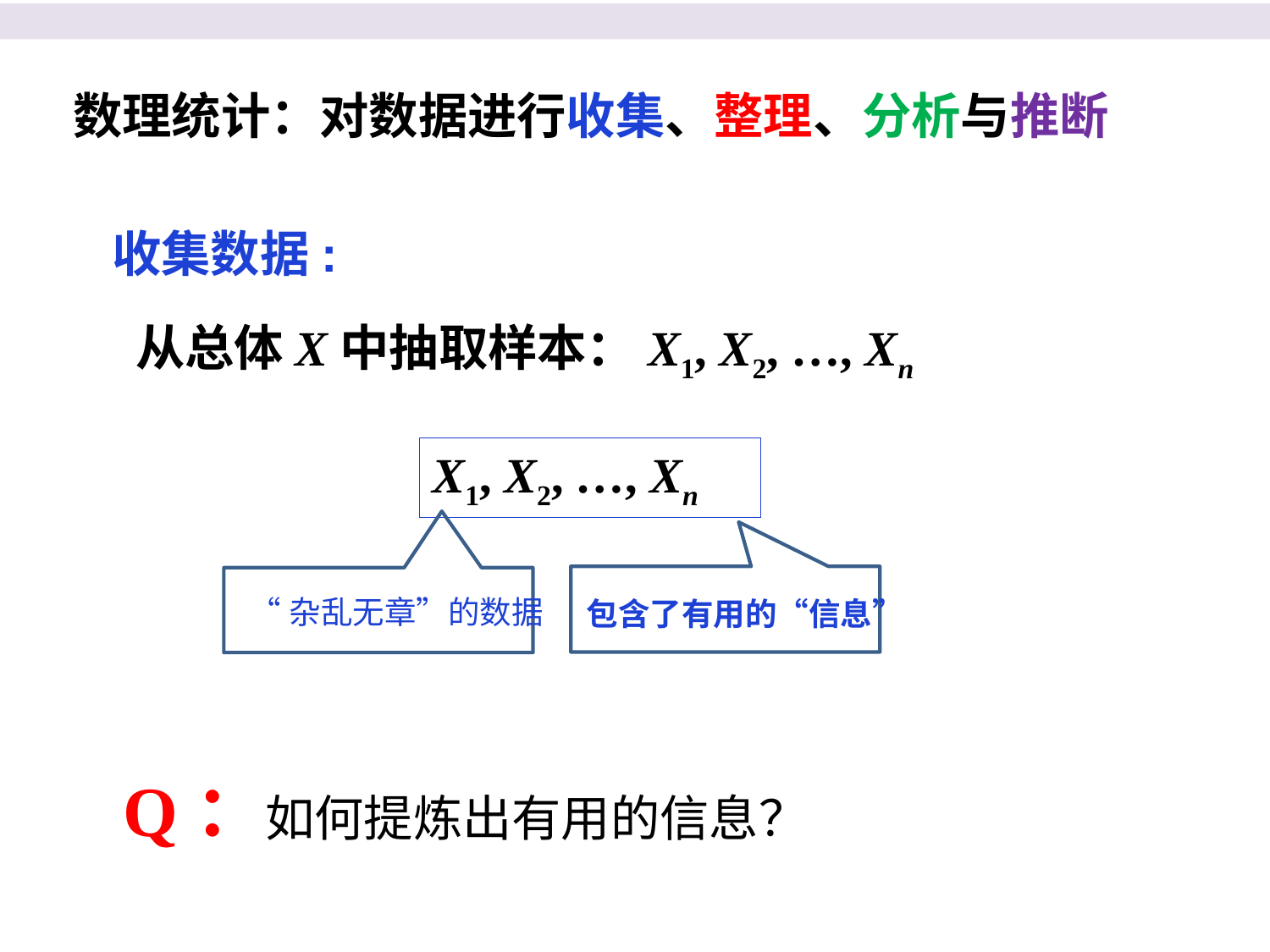

数理统计：对数据进行收集、整理、分析与推断
收集数据:
从总体X中抽取样本：X1, X2, …, Xn
X1, X2, …, Xn

包含了有用的“信息”

“杂乱无章”的数据
Q：如何提炼出有用的信息？